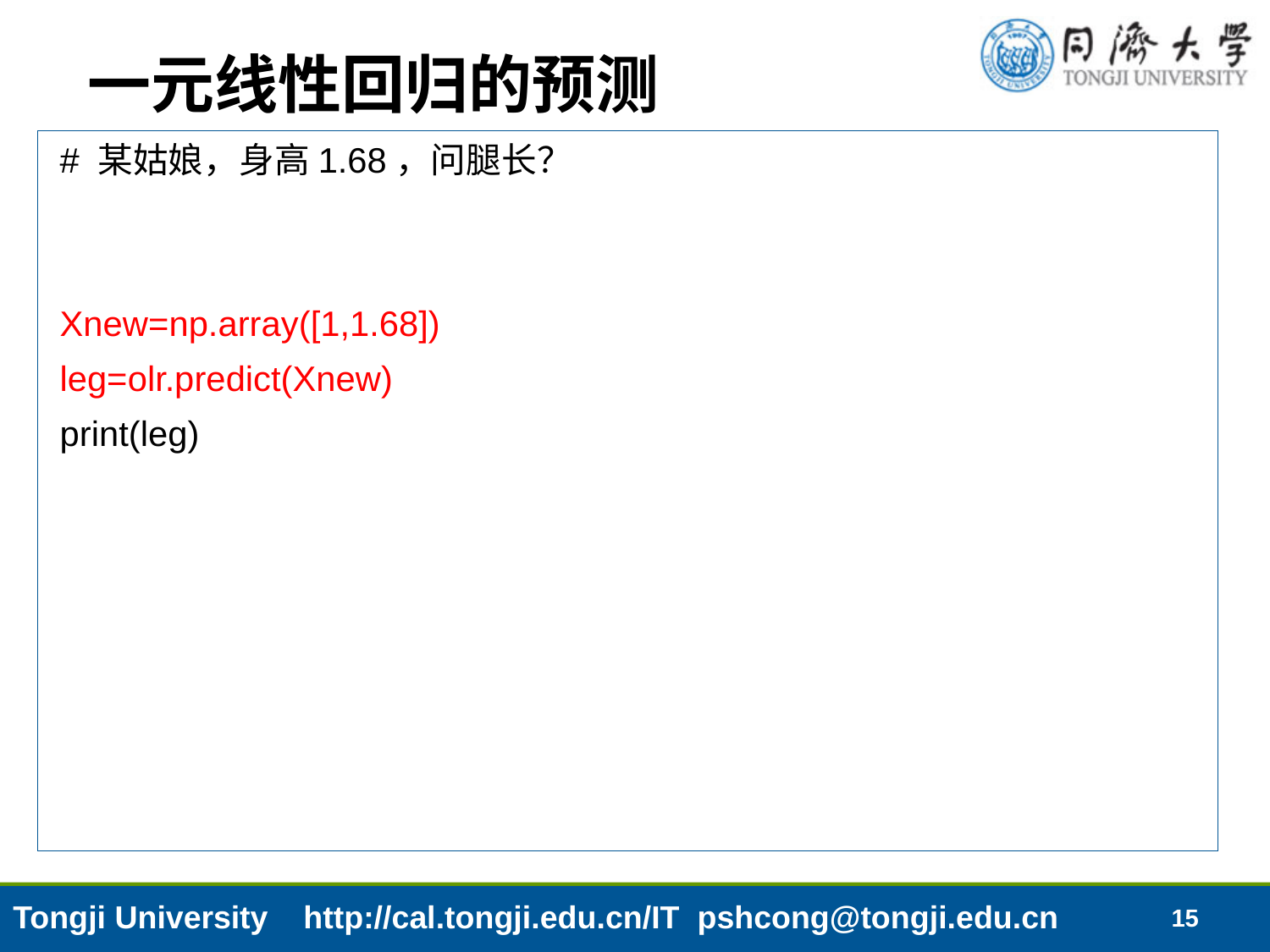

# 一元线性回归的预测
# 某姑娘，身高1.68，问腿长？

Xnew=np.array([1,1.68])
leg=olr.predict(Xnew)
print(leg)